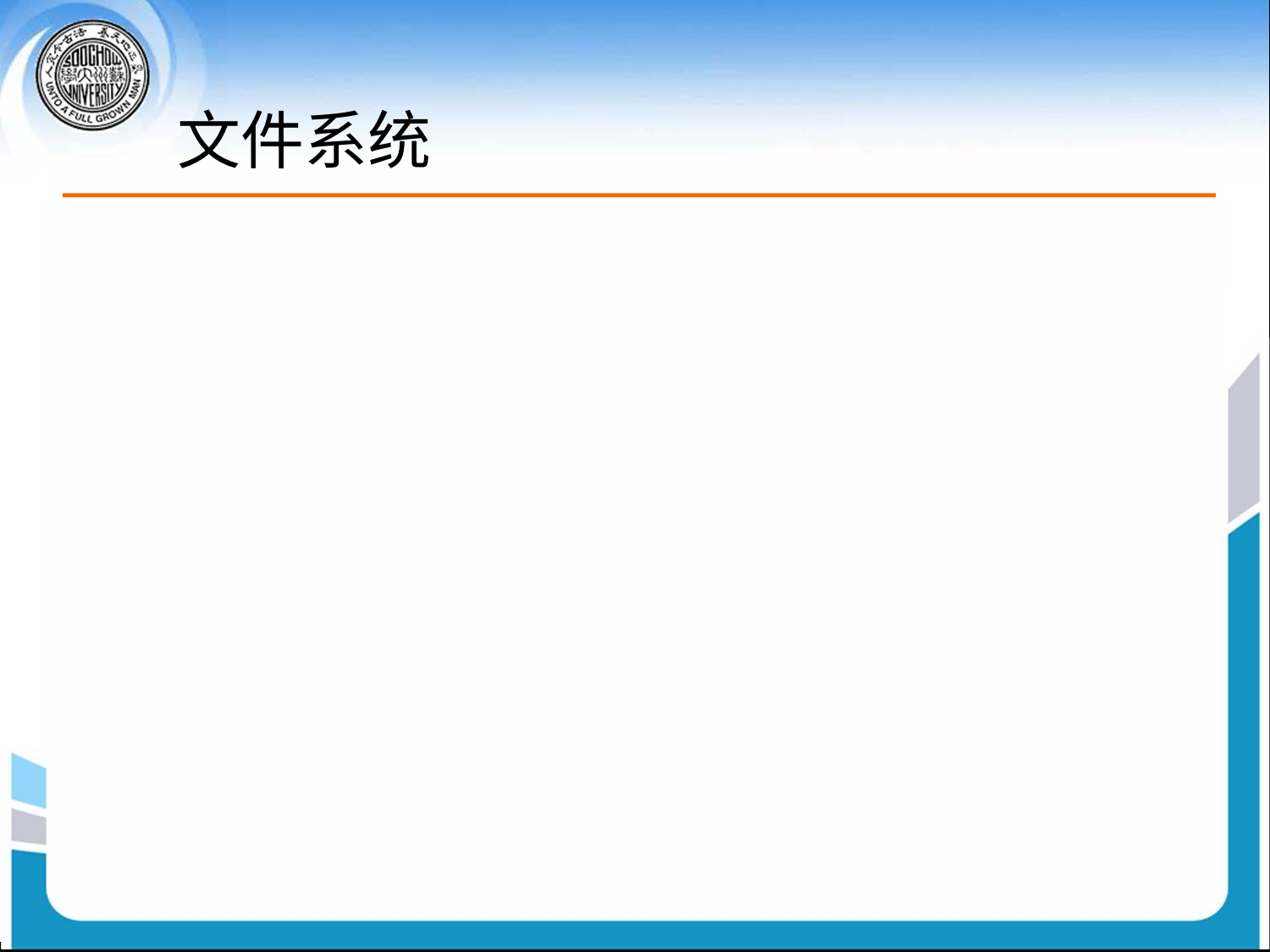

# 文件系统
在存储设备上组织文件的方法和数据结构
操作系统中负责管理和存储文件信息的模块
系统角度
对存储设备的空间进行组织和分配
负责文件检索、读写等操作
目标：存取速度和存储空间效率
用户角度
提供按名存取的文件访问机制
文件的组织管理
目标：方便的文件存取机制